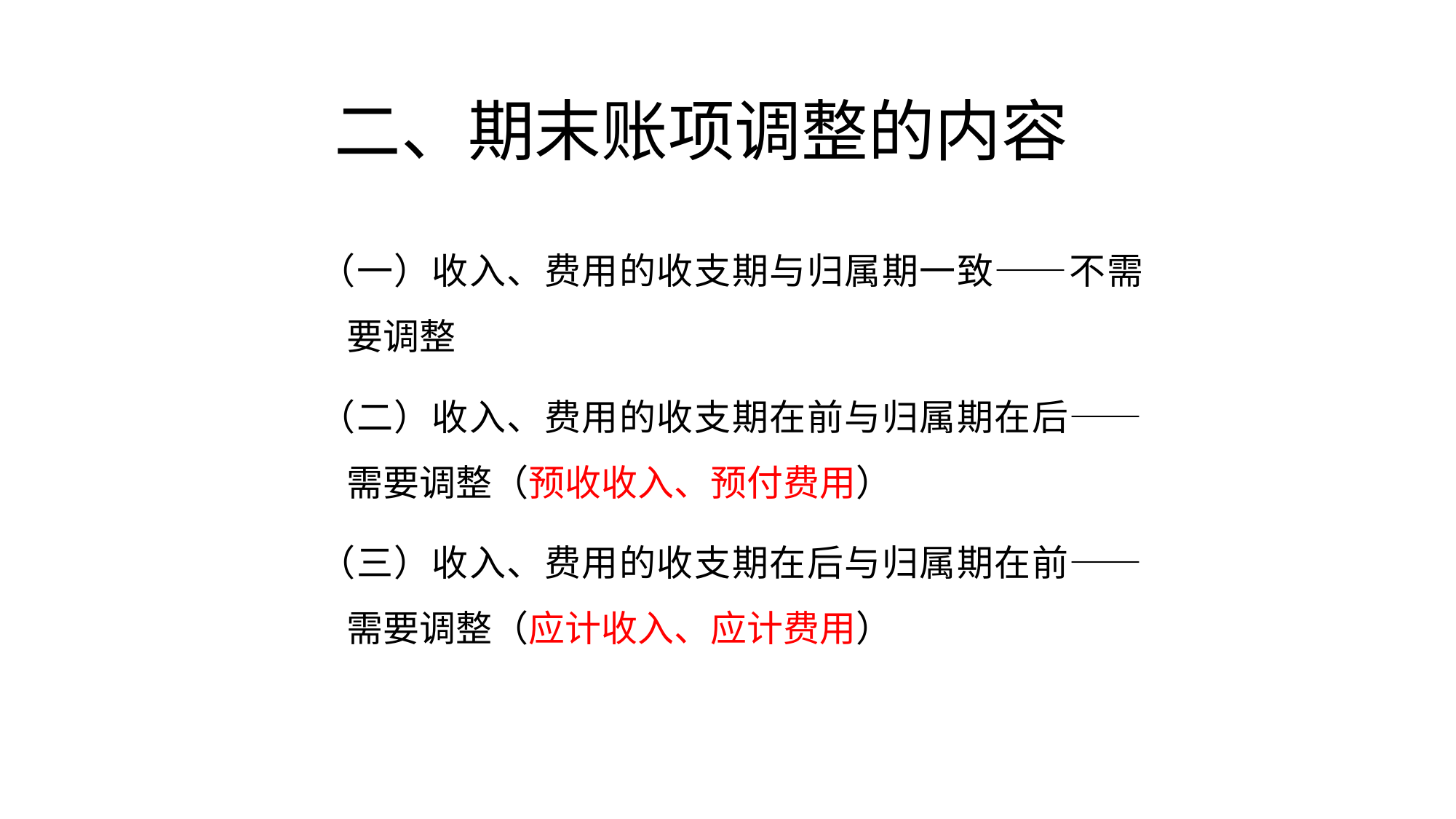

# 二、期末账项调整的内容
（一）收入、费用的收支期与归属期一致——不需要调整
（二）收入、费用的收支期在前与归属期在后——需要调整（预收收入、预付费用）
（三）收入、费用的收支期在后与归属期在前——需要调整（应计收入、应计费用）